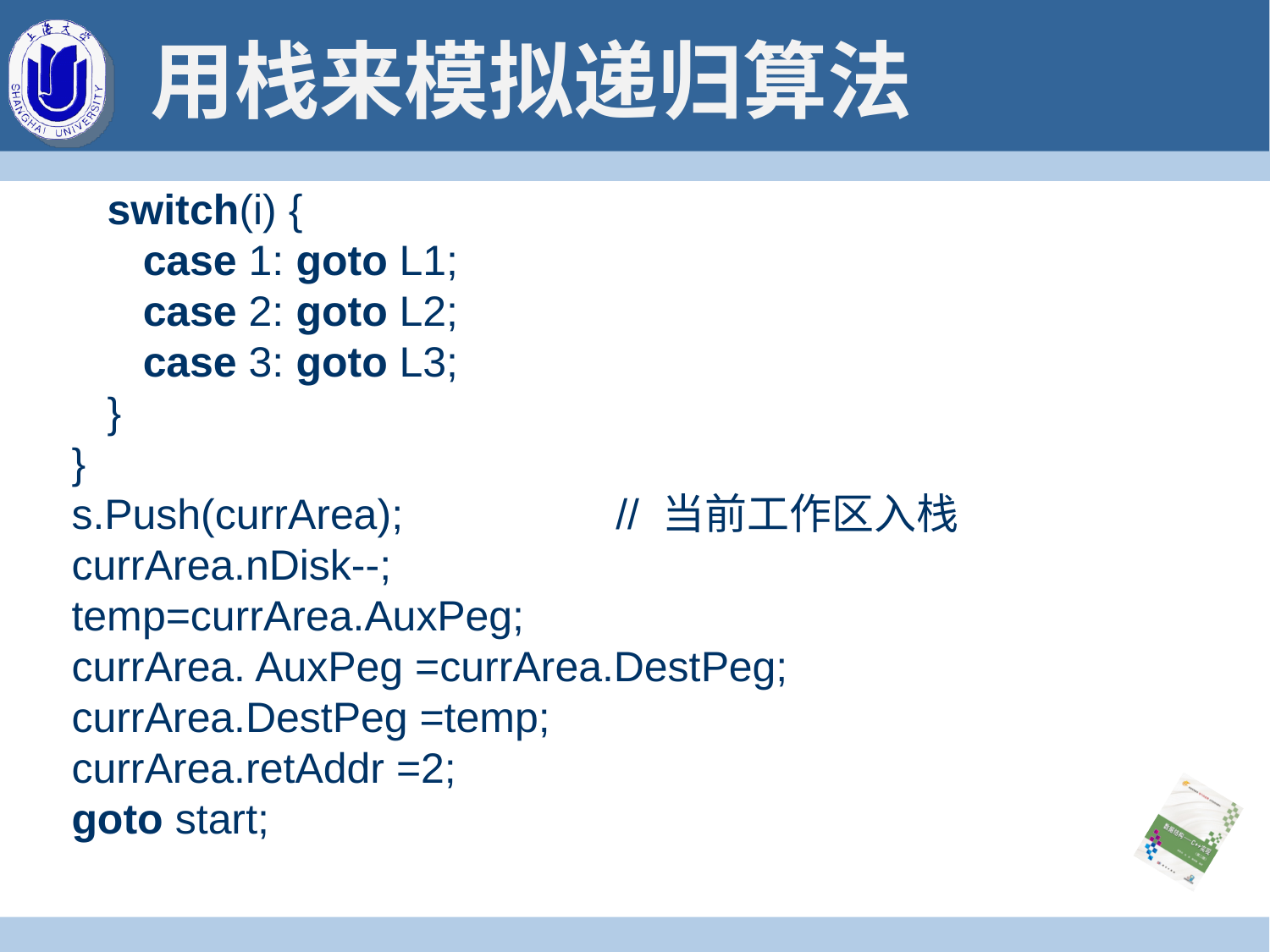

# 用栈来模拟递归算法
        switch(i) {
           case 1: goto L1;
           case 2: goto L2;
           case 3: goto L3;
        }
     }
     s.Push(currArea);                  // 当前工作区入栈
     currArea.nDisk--;
     temp=currArea.AuxPeg;
     currArea. AuxPeg =currArea.DestPeg;
     currArea.DestPeg =temp;
     currArea.retAddr =2;
     goto start;